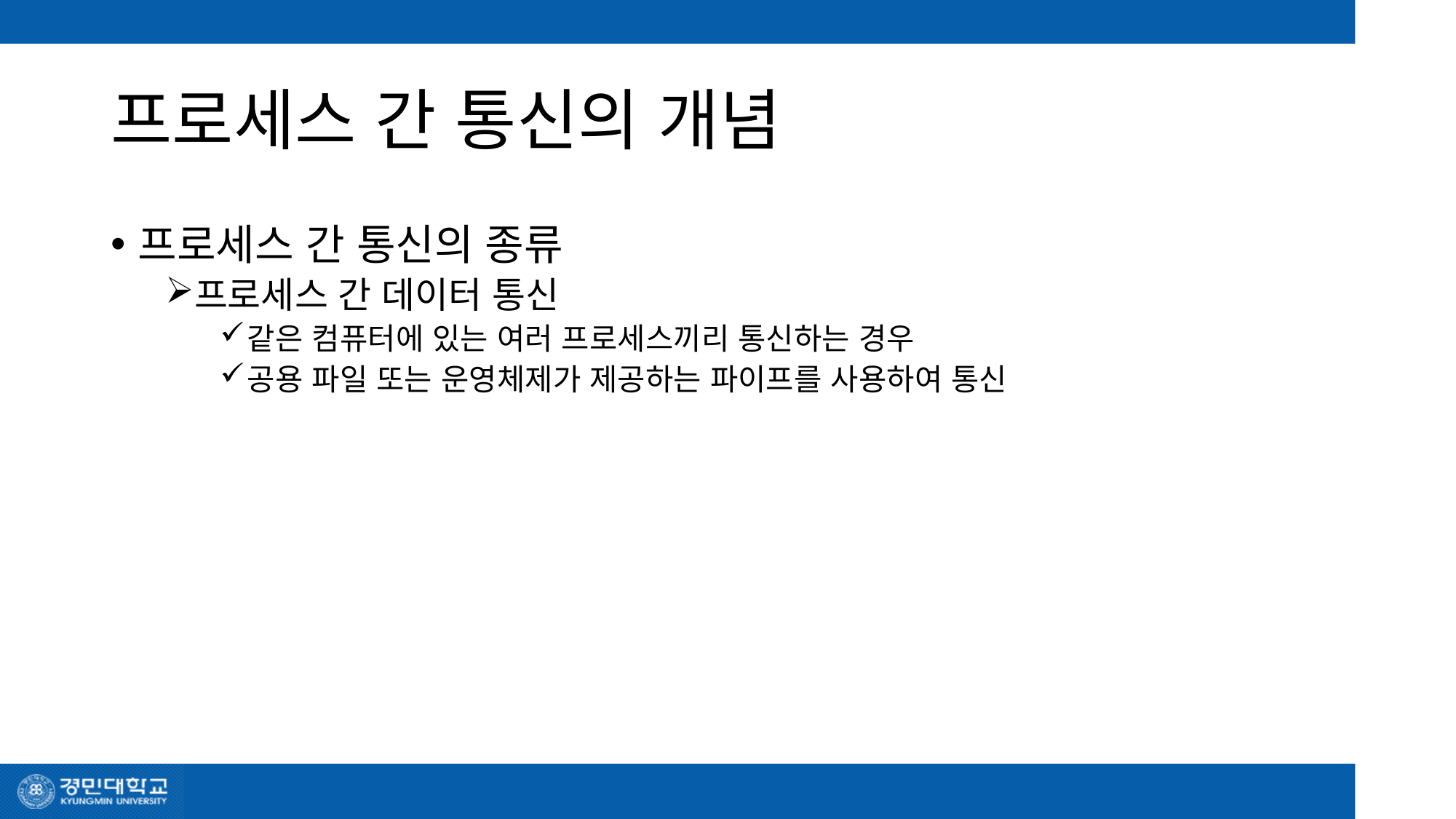

# 프로세스 간 통신의 개념
프로세스 간 통신의 종류
프로세스 간 데이터 통신
같은 컴퓨터에 있는 여러 프로세스끼리 통신하는 경우
공용 파일 또는 운영체제가 제공하는 파이프를 사용하여 통신